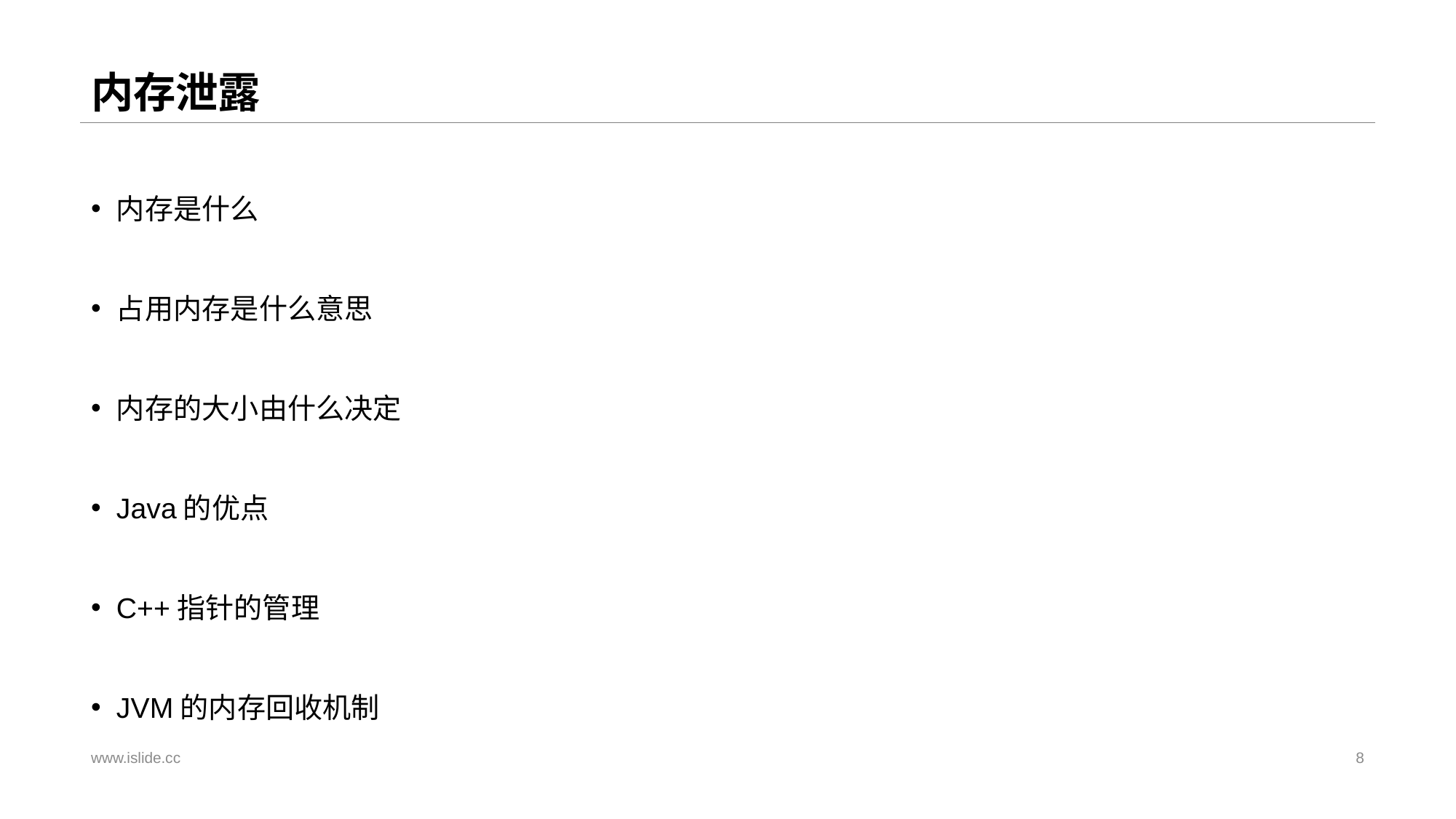

# 内存泄露
内存是什么
占用内存是什么意思
内存的大小由什么决定
Java的优点
C++指针的管理
JVM的内存回收机制
www.islide.cc
8